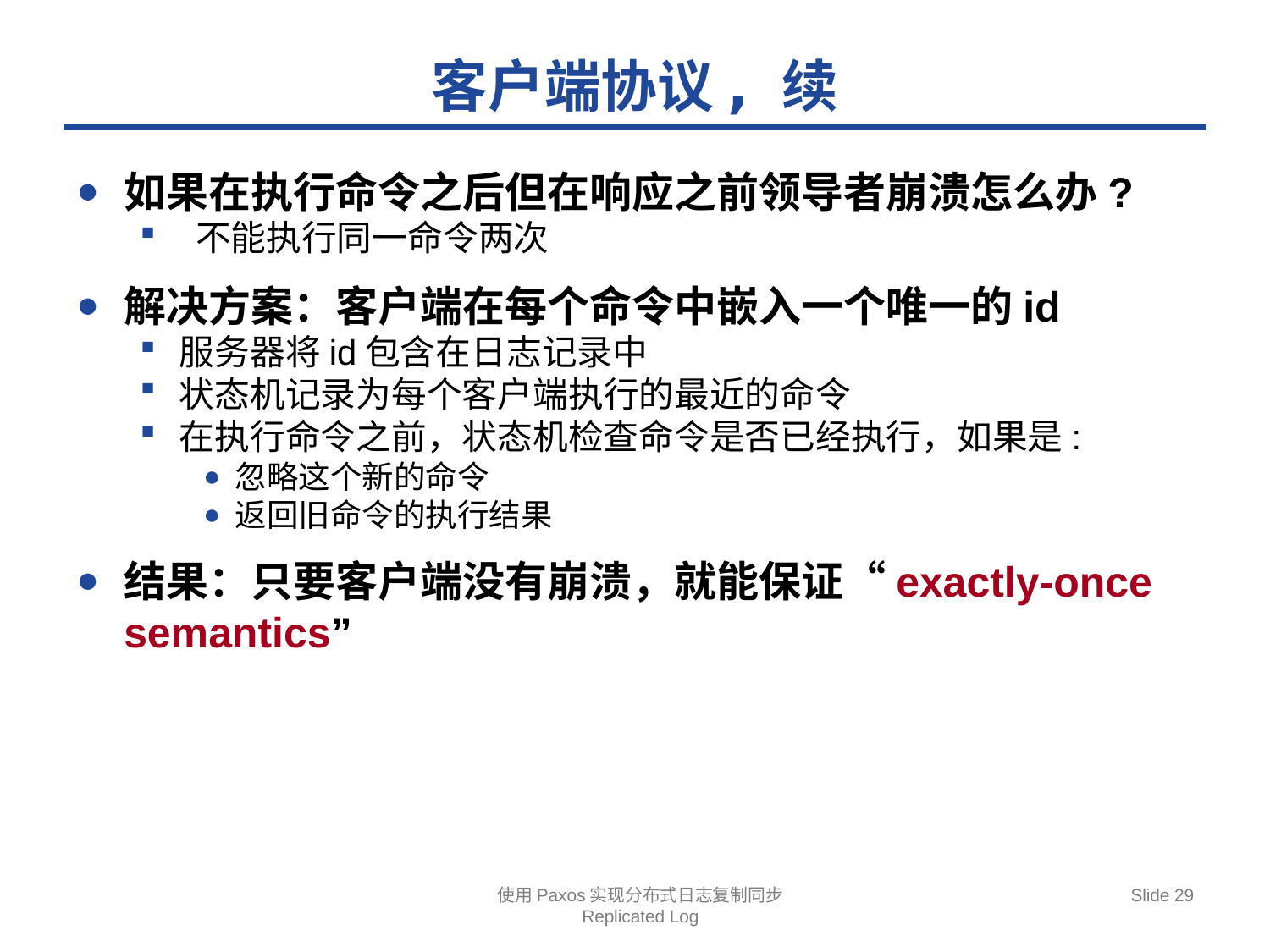

# 客户端协议, 续
如果在执行命令之后但在响应之前领导者崩溃怎么办?
 不能执行同一命令两次
解决方案：客户端在每个命令中嵌入一个唯一的id
服务器将id包含在日志记录中
状态机记录为每个客户端执行的最近的命令
在执行命令之前，状态机检查命令是否已经执行，如果是:
忽略这个新的命令
返回旧命令的执行结果
结果：只要客户端没有崩溃，就能保证“exactly-once semantics”

使用Paxos实现分布式日志复制同步
Replicated Log
Slide 29